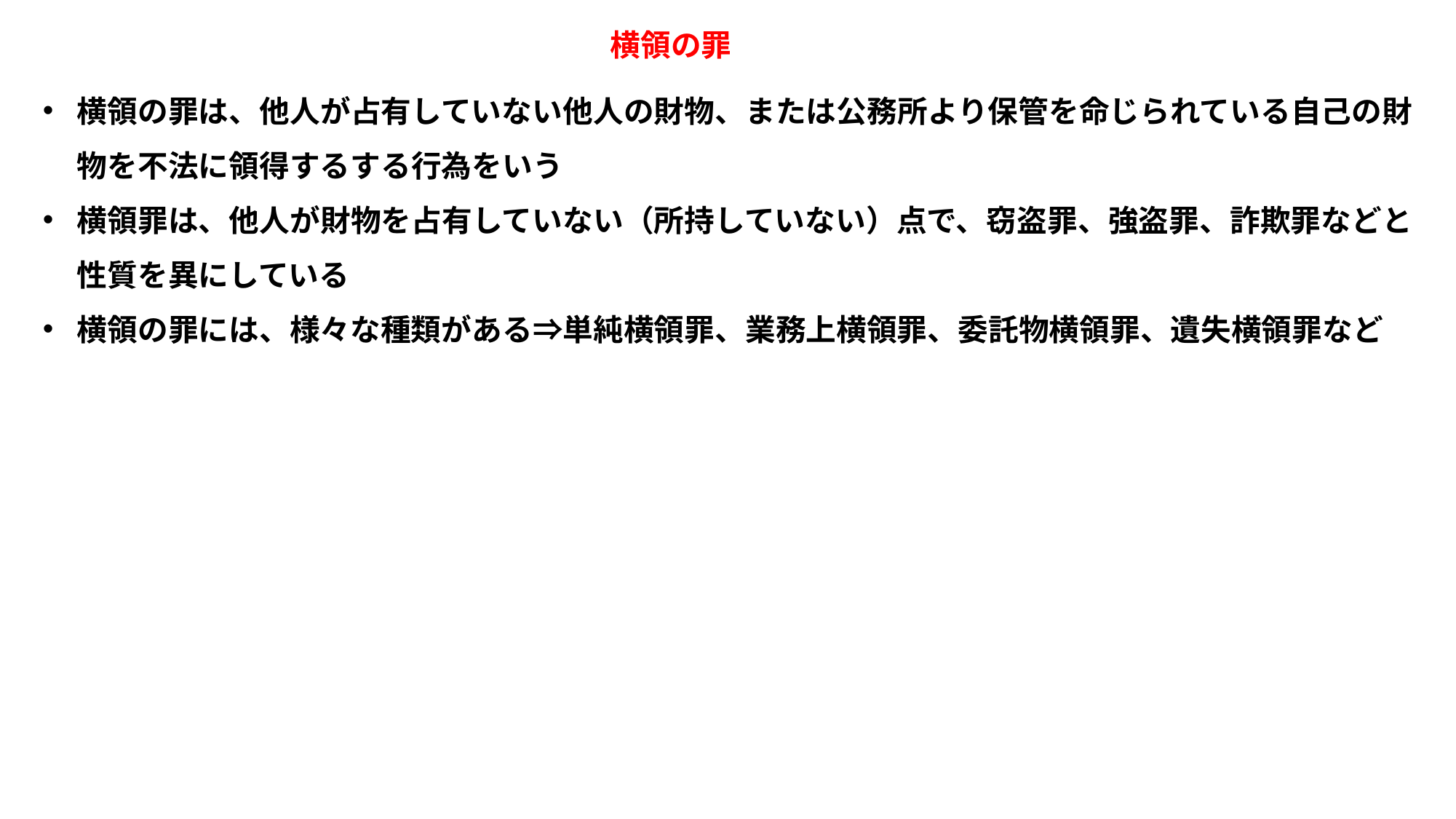

横領の罪
横領の罪は、他人が占有していない他人の財物、または公務所より保管を命じられている自己の財物を不法に領得するする行為をいう
横領罪は、他人が財物を占有していない（所持していない）点で、窃盗罪、強盗罪、詐欺罪などと性質を異にしている
横領の罪には、様々な種類がある⇒単純横領罪、業務上横領罪、委託物横領罪、遺失横領罪など